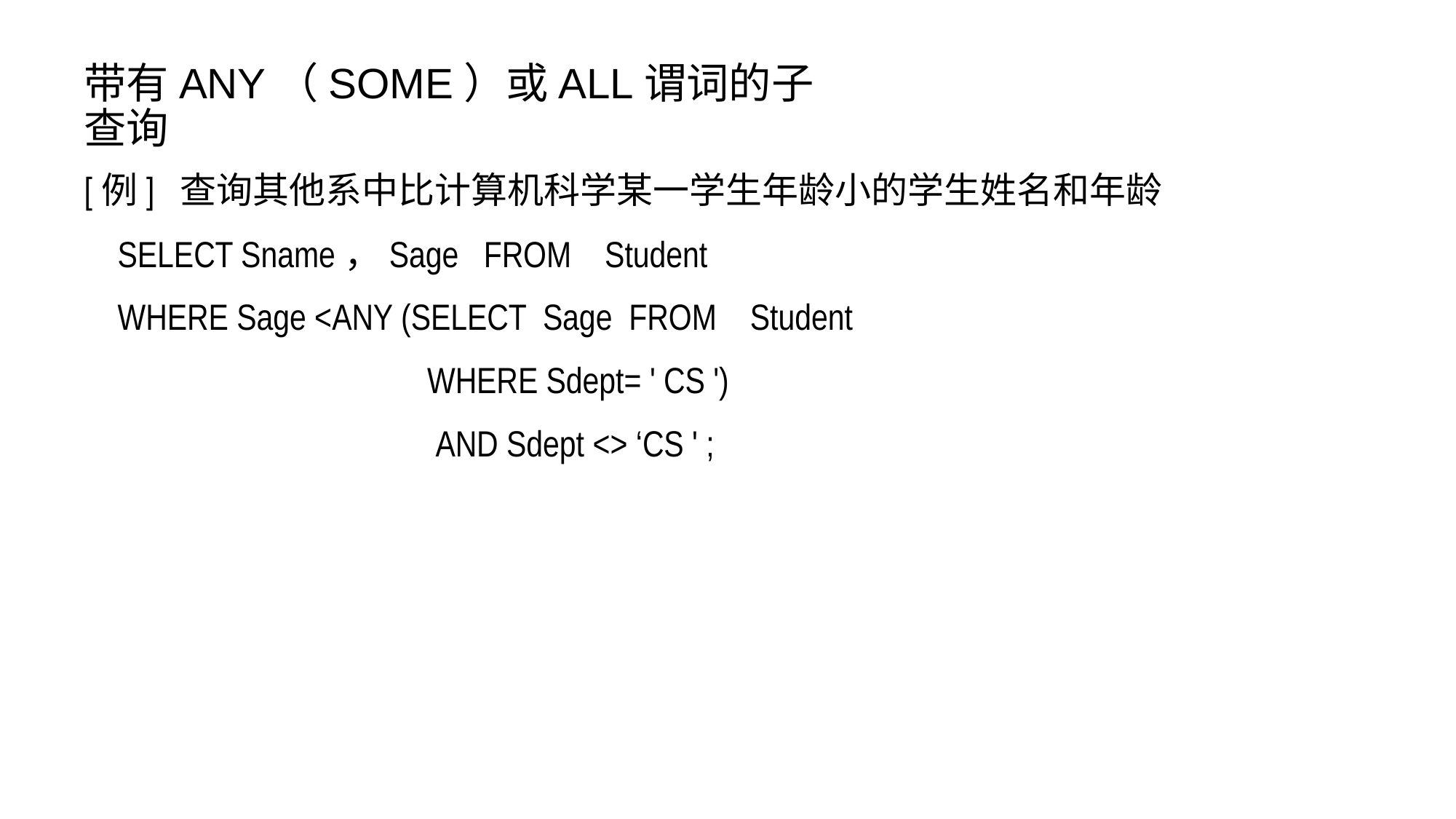

带有ANY（SOME）或ALL谓词的子查询
[例]  查询其他系中比计算机科学某一学生年龄小的学生姓名和年龄
    SELECT Sname，Sage   FROM    Student
    WHERE Sage <ANY (SELECT  Sage  FROM    Student
                                         WHERE Sdept= ' CS ')
                                          AND Sdept <> ‘CS ' ;